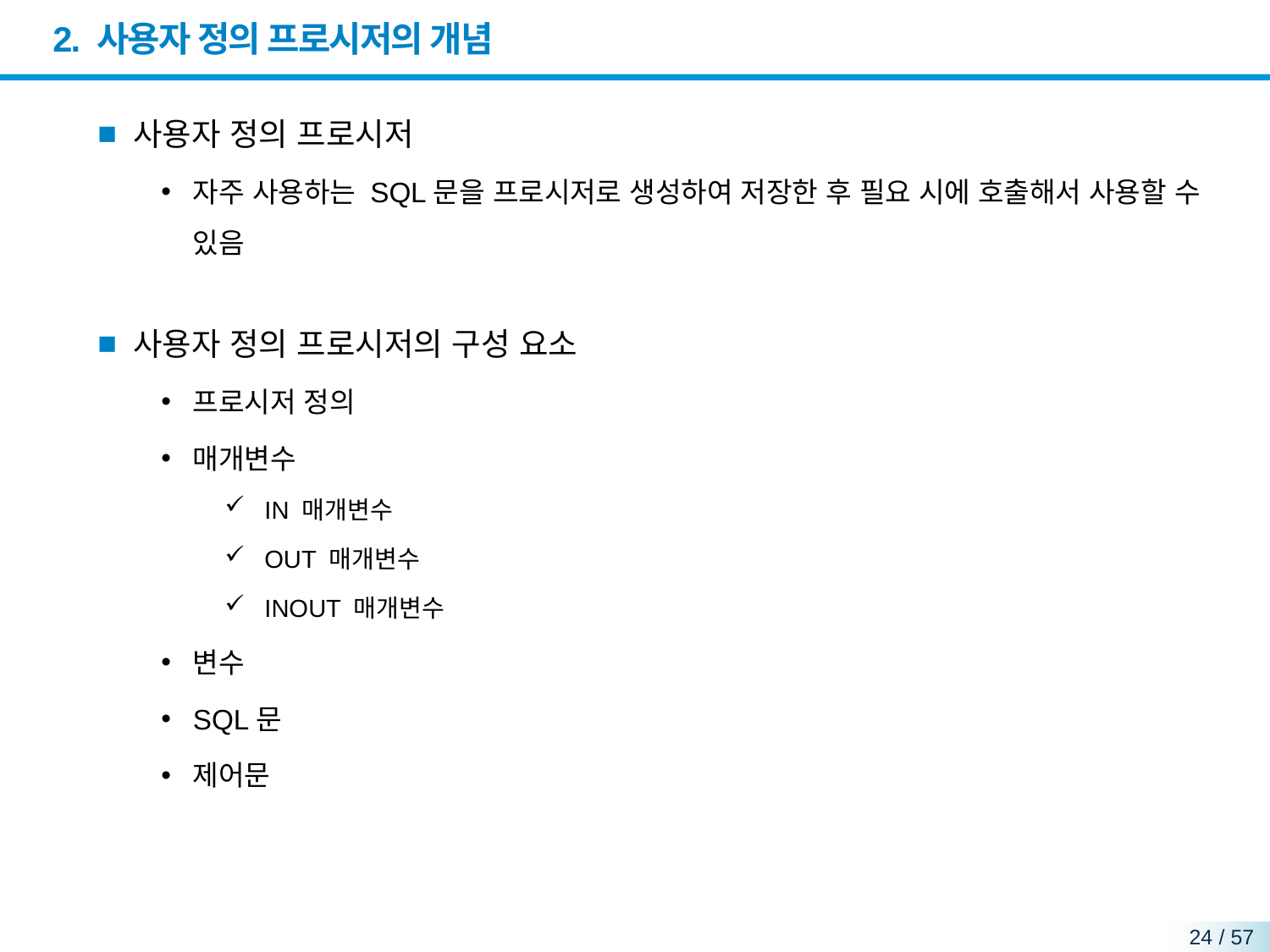

# 2. 사용자 정의 프로시저의 개념
사용자 정의 프로시저
자주 사용하는 SQL문을 프로시저로 생성하여 저장한 후 필요 시에 호출해서 사용할 수 있음

사용자 정의 프로시저의 구성 요소
프로시저 정의
매개변수
IN 매개변수
OUT 매개변수
INOUT 매개변수
변수
SQL문
제어문